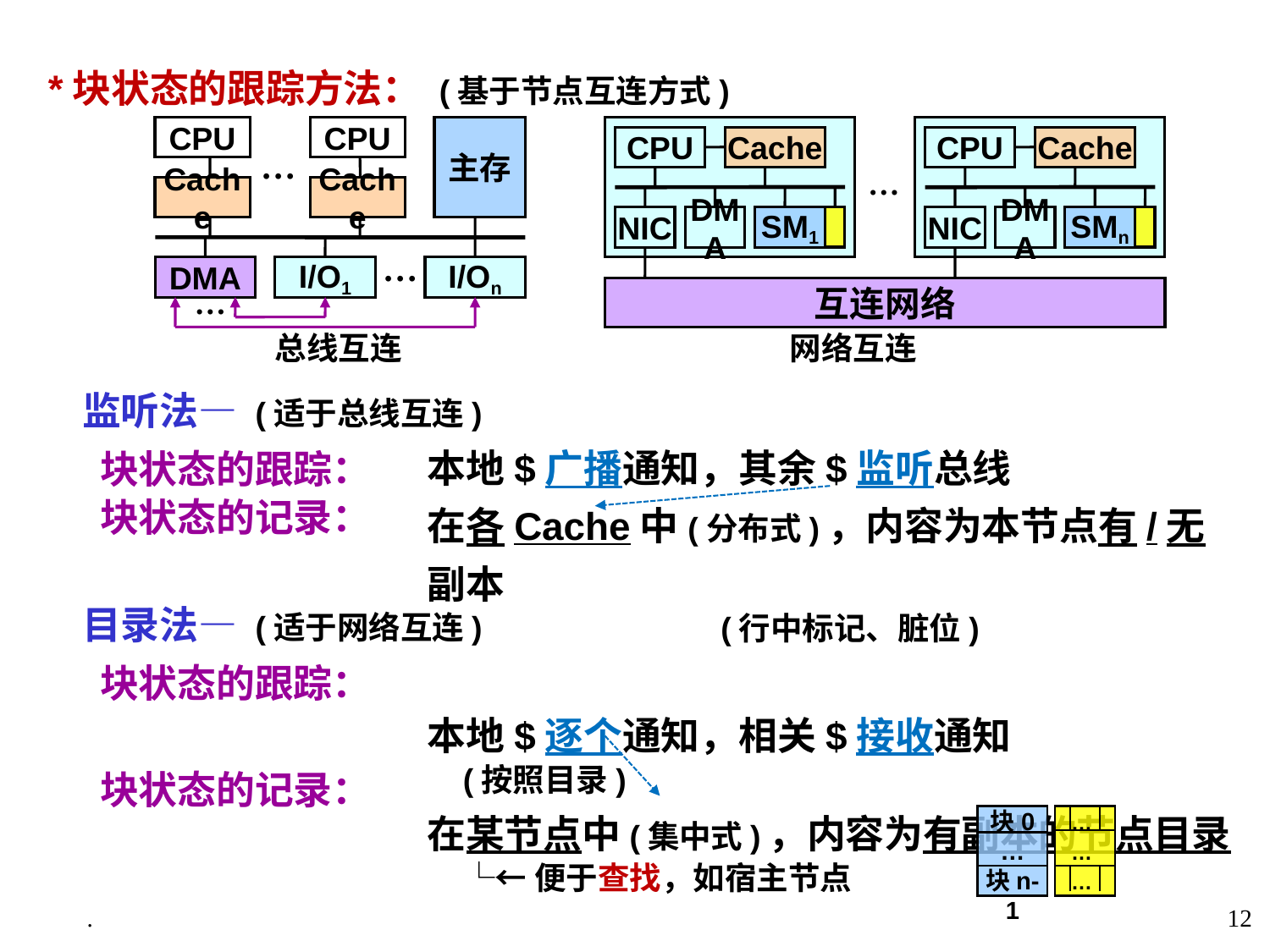

*块状态的跟踪方法： (基于节点互连方式)

    监听法— (适于总线互连)
      块状态的跟踪：
      块状态的记录：

    目录法— (适于网络互连)
      块状态的跟踪：

      块状态的记录：
CPU
CPU
主存
…

Cache
Cache

…
DMA
I/O1
I/On
…

总线互连

CPU
Cache
CPU
Cache

…

NIC
DMA
SM1
NIC
DMA
SMn

互连网络
网络互连
本地$广播通知，其余$监听总线
在各Cache中(分布式)，内容为本节点有/无副本
                                 (行中标记、脏位)

本地$逐个通知，相关$接收通知
    (按照目录)
在某节点中(集中式)，内容为有副本的节点目录
     └←便于查找，如宿主节点
块0
…
块n-1
…
…
…
.
12